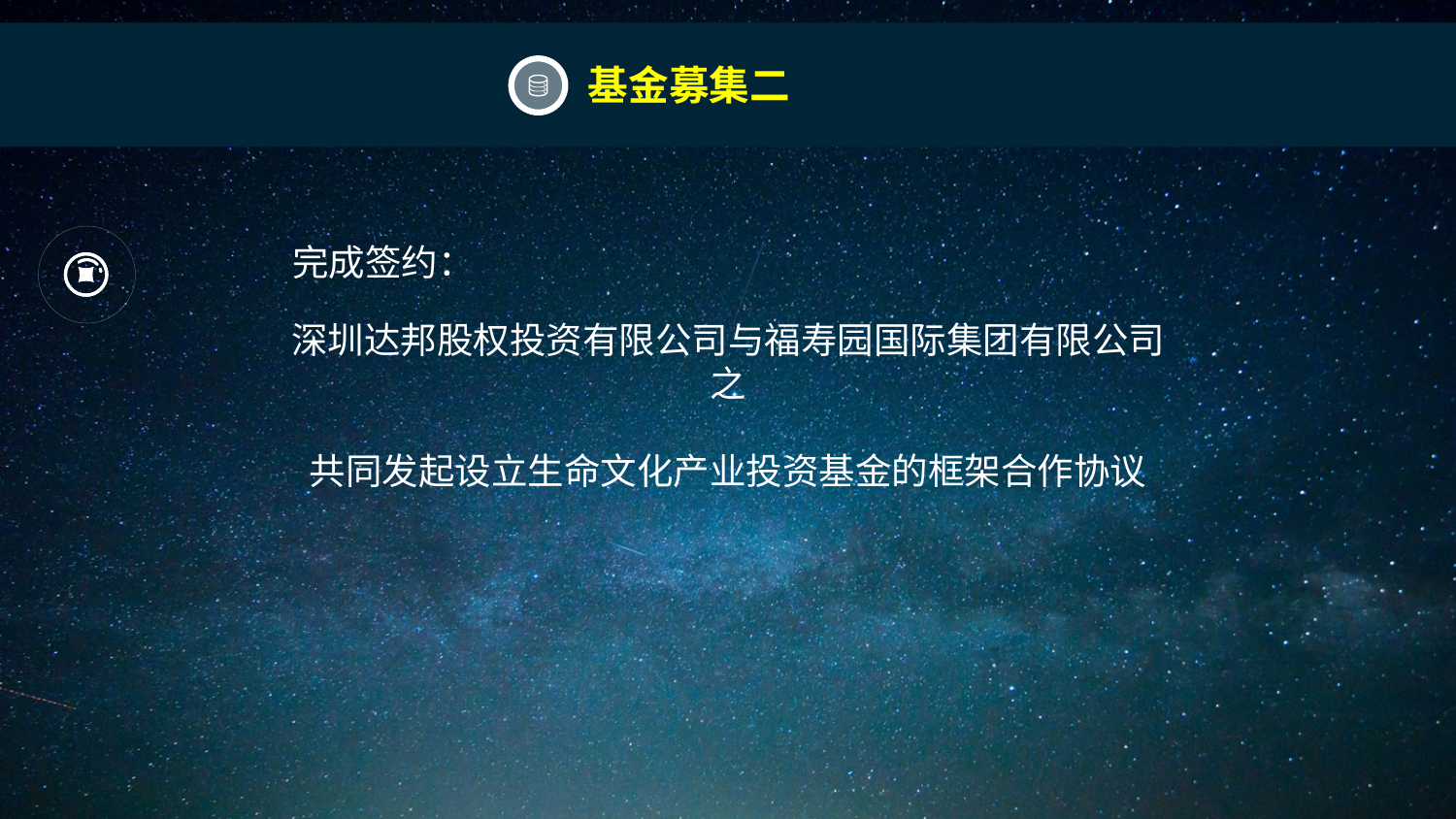

基金募集二

完成签约：

深圳达邦股权投资有限公司与福寿园国际集团有限公司
之

共同发起设立生命文化产业投资基金的框架合作协议